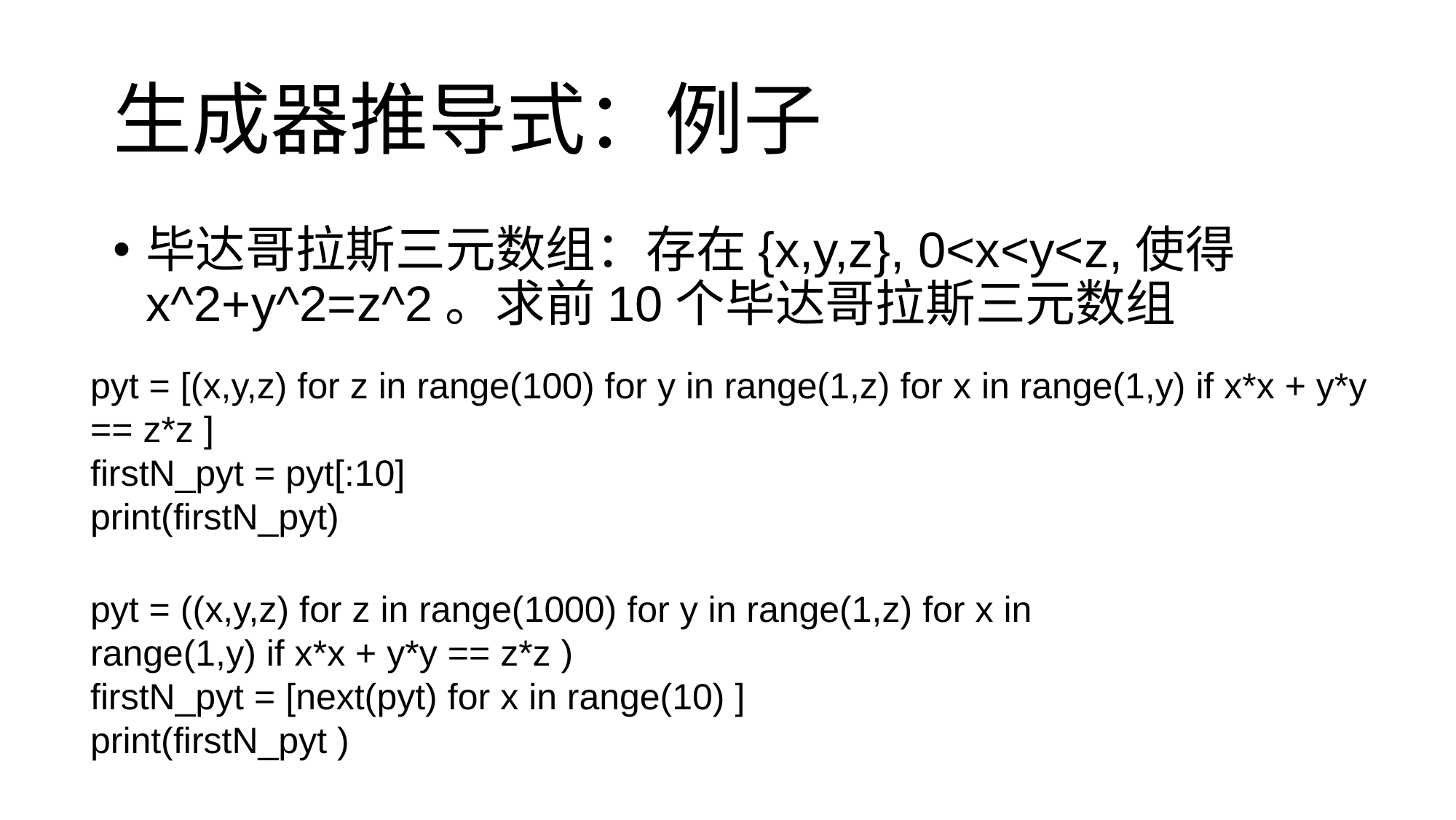

# 生成器推导式：例子
毕达哥拉斯三元数组：存在{x,y,z}, 0<x<y<z,使得x^2+y^2=z^2。求前10个毕达哥拉斯三元数组
pyt = [(x,y,z) for z in range(100) for y in range(1,z) for x in range(1,y) if x*x + y*y == z*z ]
firstN_pyt = pyt[:10]
print(firstN_pyt)
pyt = ((x,y,z) for z in range(1000) for y in range(1,z) for x in range(1,y) if x*x + y*y == z*z )
firstN_pyt = [next(pyt) for x in range(10) ]
print(firstN_pyt )